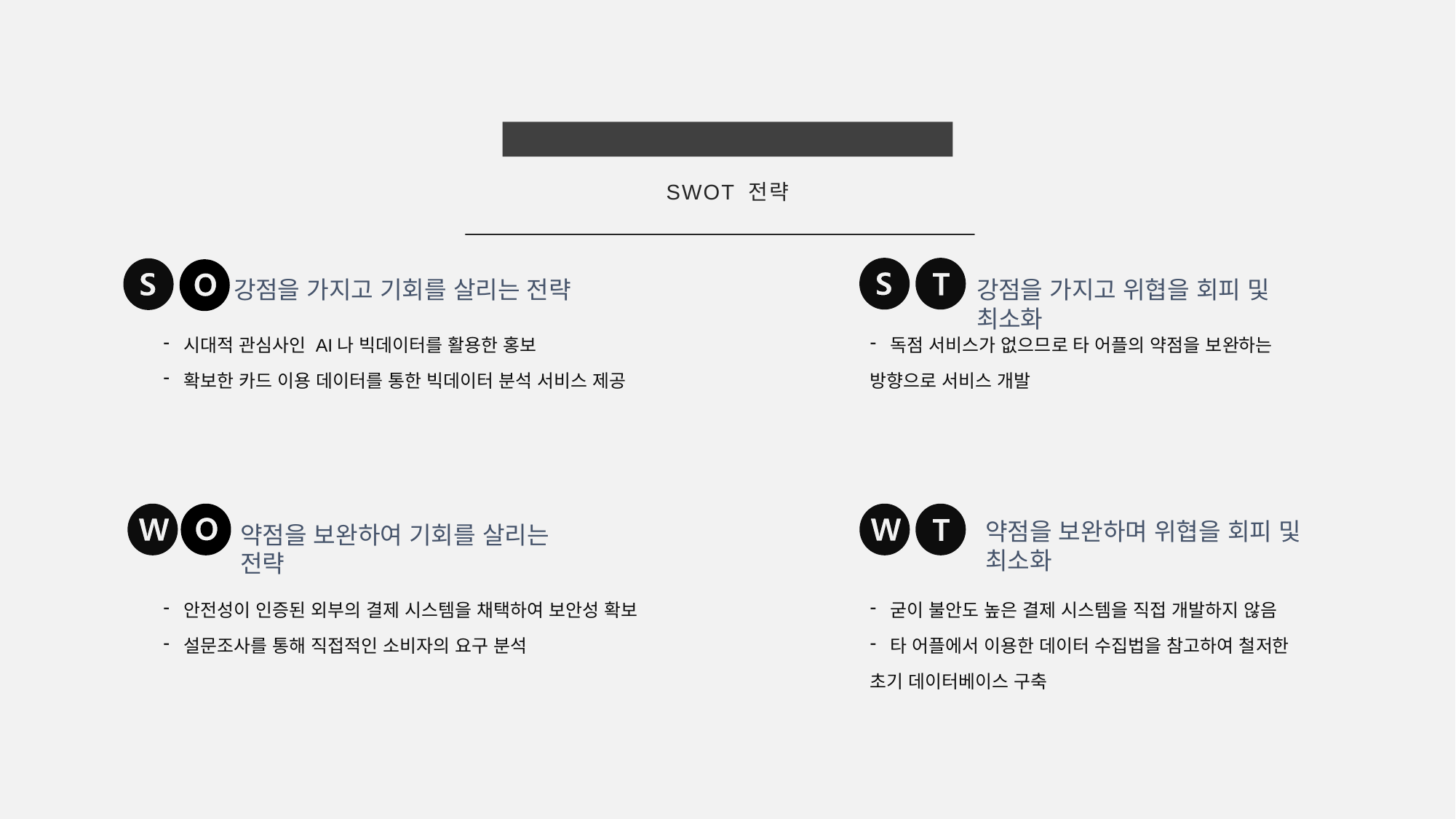

05. SWOT 도출

SWOT 전략

강점을 가지고 기회를 살리는 전략
강점을 가지고 위협을 회피 및 최소화
시대적 관심사인 AI나 빅데이터를 활용한 홍보
확보한 카드 이용 데이터를 통한 빅데이터 분석 서비스 제공
독점 서비스가 없으므로 타 어플의 약점을 보완하는
방향으로 서비스 개발

약점을 보완하며 위협을 회피 및 최소화
약점을 보완하여 기회를 살리는 전략
안전성이 인증된 외부의 결제 시스템을 채택하여 보안성 확보
설문조사를 통해 직접적인 소비자의 요구 분석
굳이 불안도 높은 결제 시스템을 직접 개발하지 않음
타 어플에서 이용한 데이터 수집법을 참고하여 철저한
초기 데이터베이스 구축